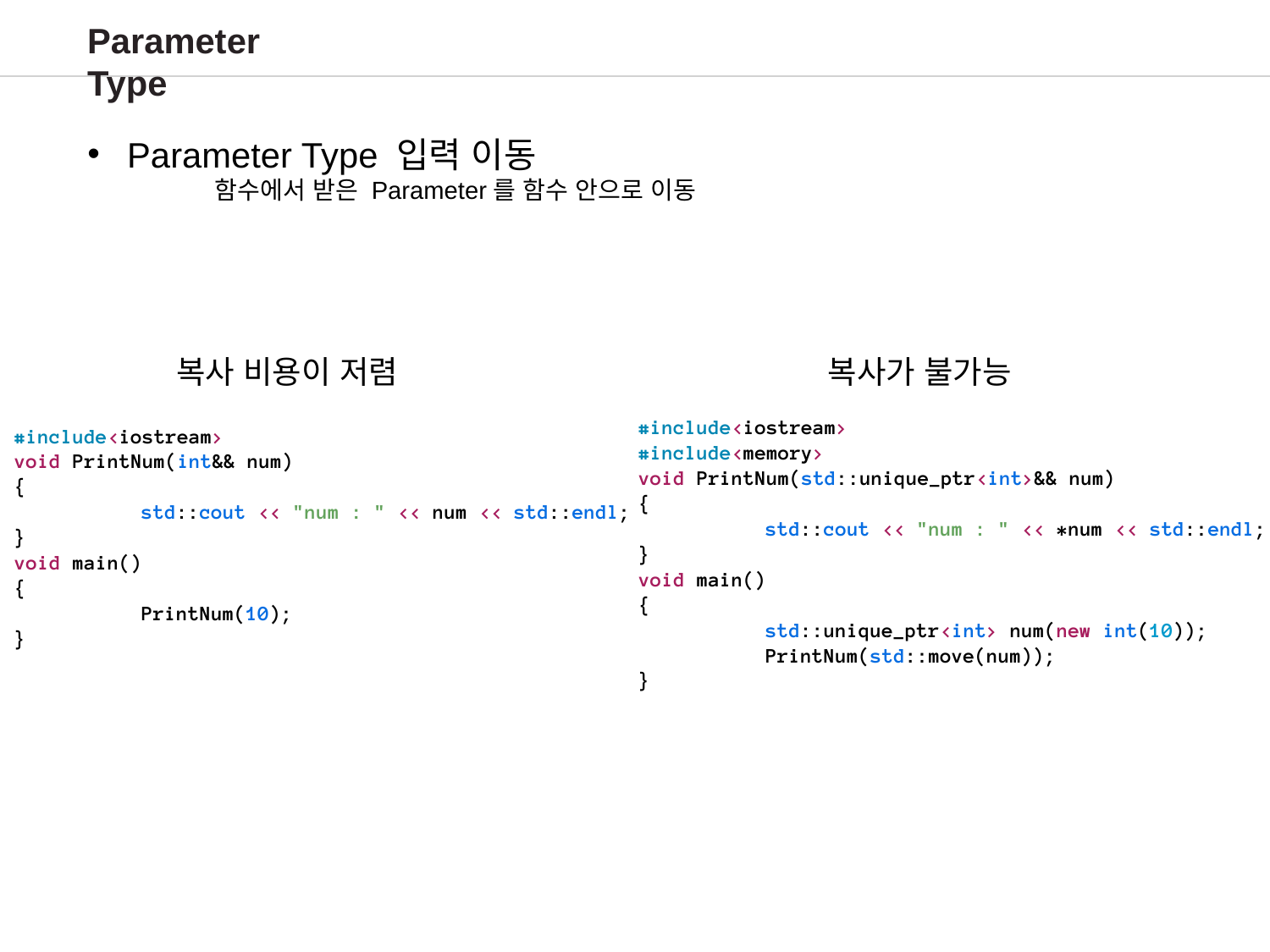

Parameter Type
Parameter Type 입력 이동
	함수에서 받은 Parameter를 함수 안으로 이동
복사가 불가능
복사 비용이 저렴
#include<iostream>
#include<memory>
void PrintNum(std::unique_ptr<int>&& num)
{
	std::cout << "num : " << *num << std::endl;
}
void main()
{
	std::unique_ptr<int> num(new int(10));
	PrintNum(std::move(num));
}
#include<iostream>
void PrintNum(int&& num)
{
	std::cout << "num : " << num << std::endl;
}
void main()
{
	PrintNum(10);
}